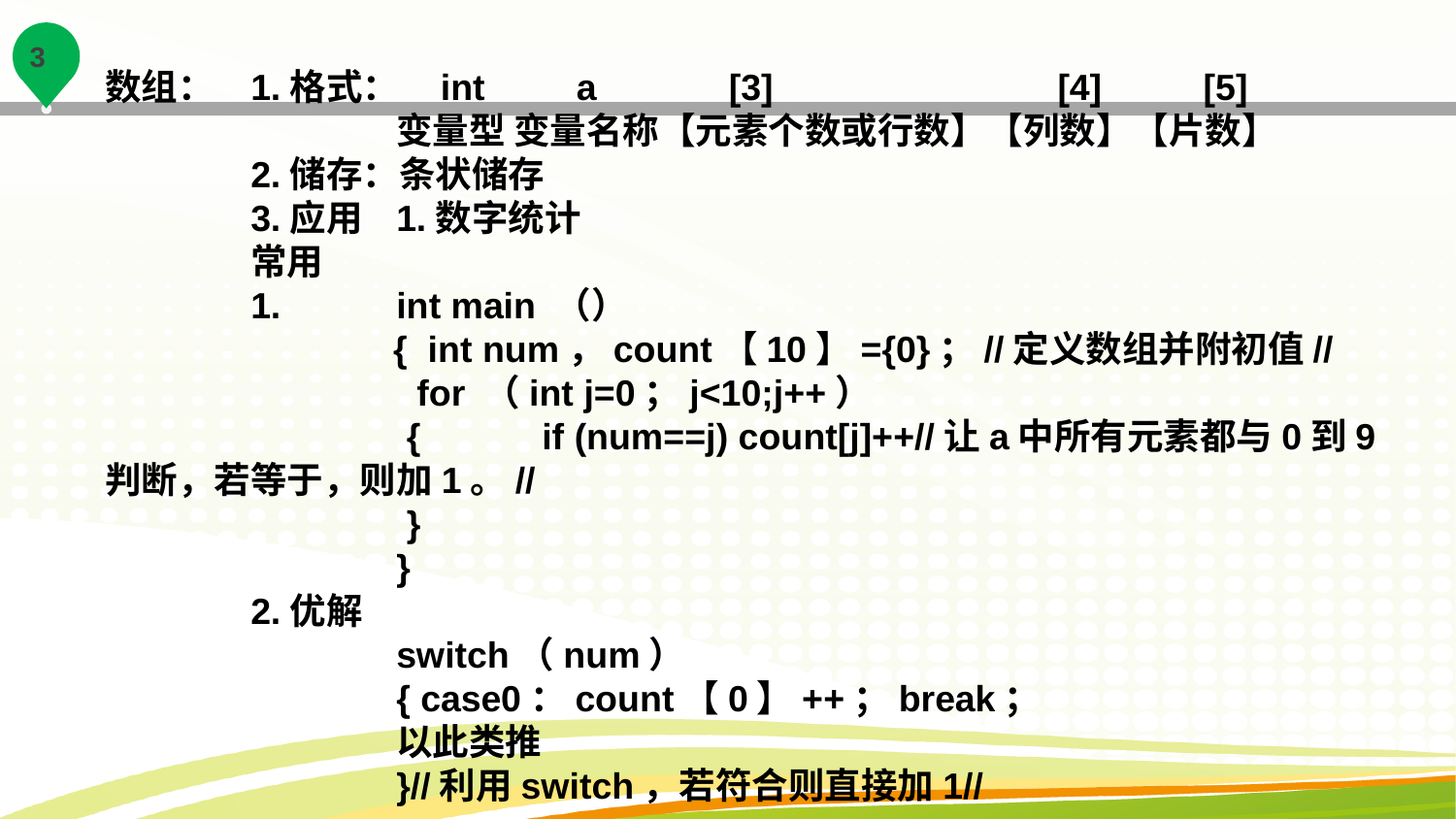

数组：	1.格式：    int         a             [3]                            [4]          [5]
		变量型 变量名称【元素个数或行数】【列数】【片数】
        	2.储存：条状储存
	3.应用	1.数字统计
	常用
	1.	int main （）
	              {  int num，count【10】={0}；//定义数组并附初值//
		  for （int j=0；j<10;j++）
 		 {	if (num==j) count[j]++//让a中所有元素都与0到9
判断，若等于，则加1。//
		 }
		}
	2.优解
		switch（num）
		{ case0：count【0】++；break；
		以此类推
		}//利用switch，若符合则直接加1//